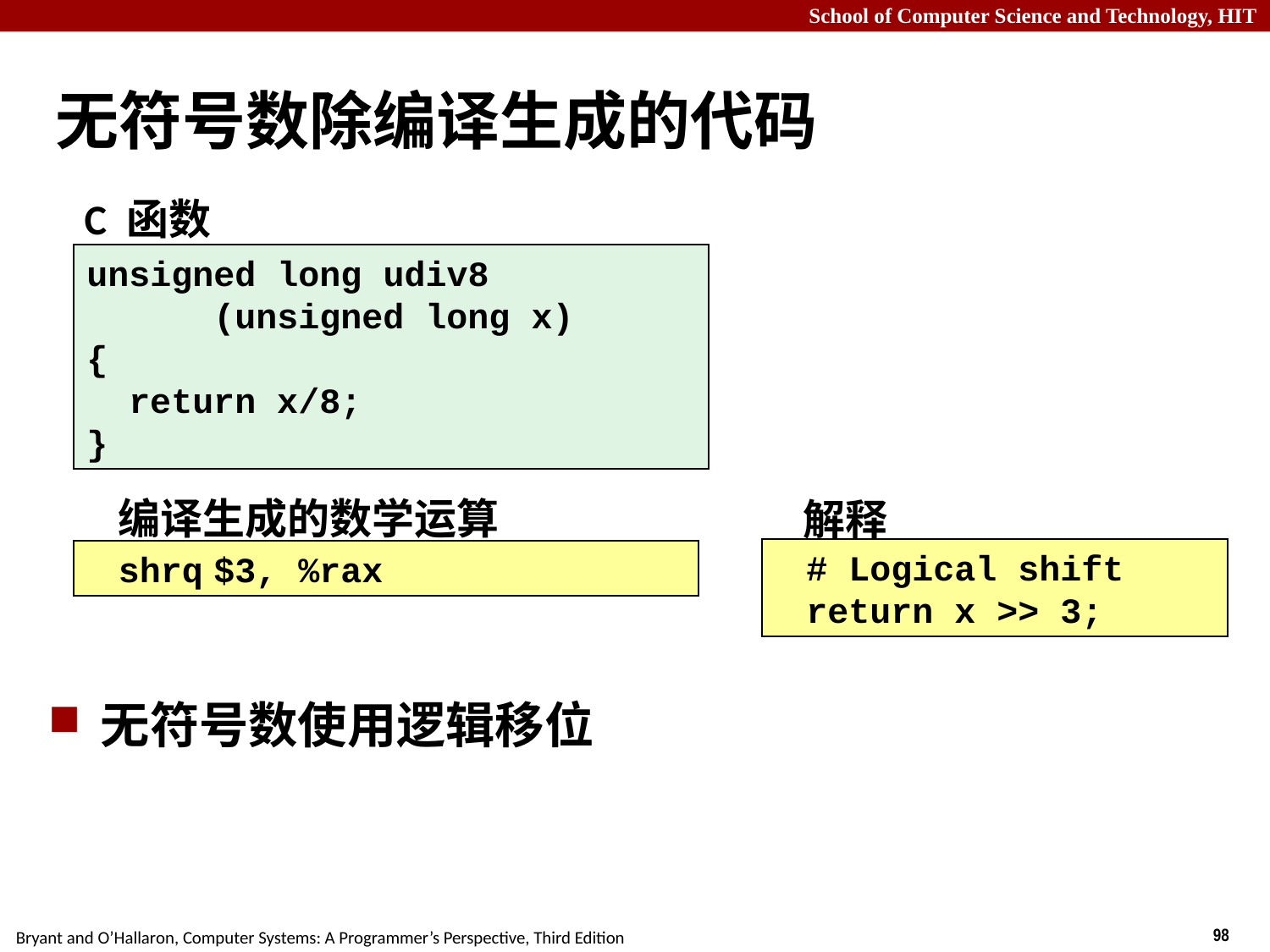

# 无符号数除编译生成的代码
C 函数
unsigned long udiv8
      (unsigned long x)
{
  return x/8;
}
编译生成的数学运算
解释
	# Logical shift
	return x >> 3;
	shrq	$3, %rax
无符号数使用逻辑移位